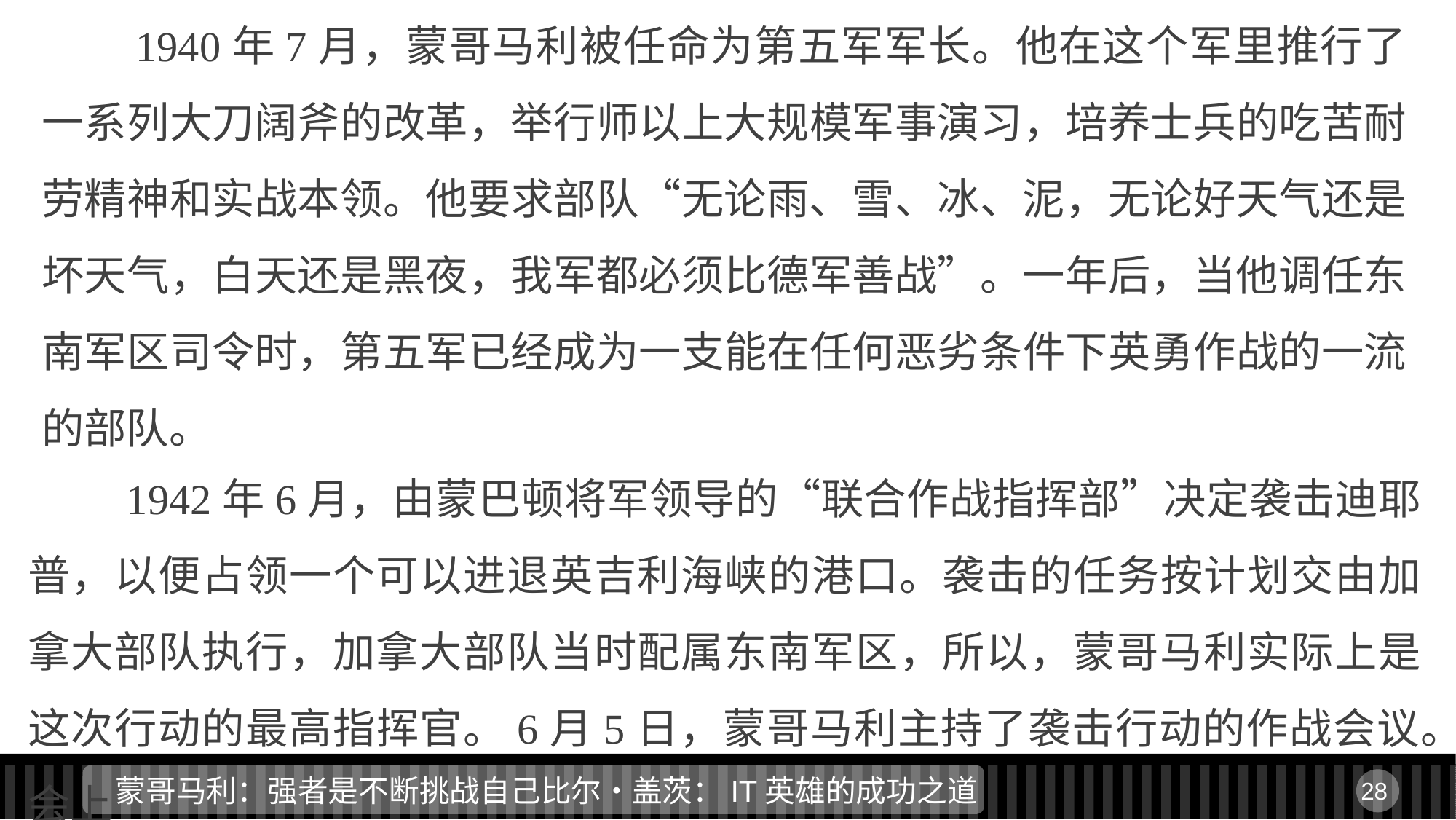

1940年7月，蒙哥马利被任命为第五军军长。他在这个军里推行了一系列大刀阔斧的改革，举行师以上大规模军事演习，培养士兵的吃苦耐劳精神和实战本领。他要求部队“无论雨、雪、冰、泥，无论好天气还是坏天气，白天还是黑夜，我军都必须比德军善战”。一年后，当他调任东南军区司令时，第五军已经成为一支能在任何恶劣条件下英勇作战的一流的部队。
         1942年6月，由蒙巴顿将军领导的“联合作战指挥部”决定袭击迪耶普，以便占领一个可以进退英吉利海峡的港口。袭击的任务按计划交由加拿大部队执行，加拿大部队当时配属东南军区，所以，蒙哥马利实际上是这次行动的最高指挥官。6月5日，蒙哥马利主持了袭击行动的作战会议。会上